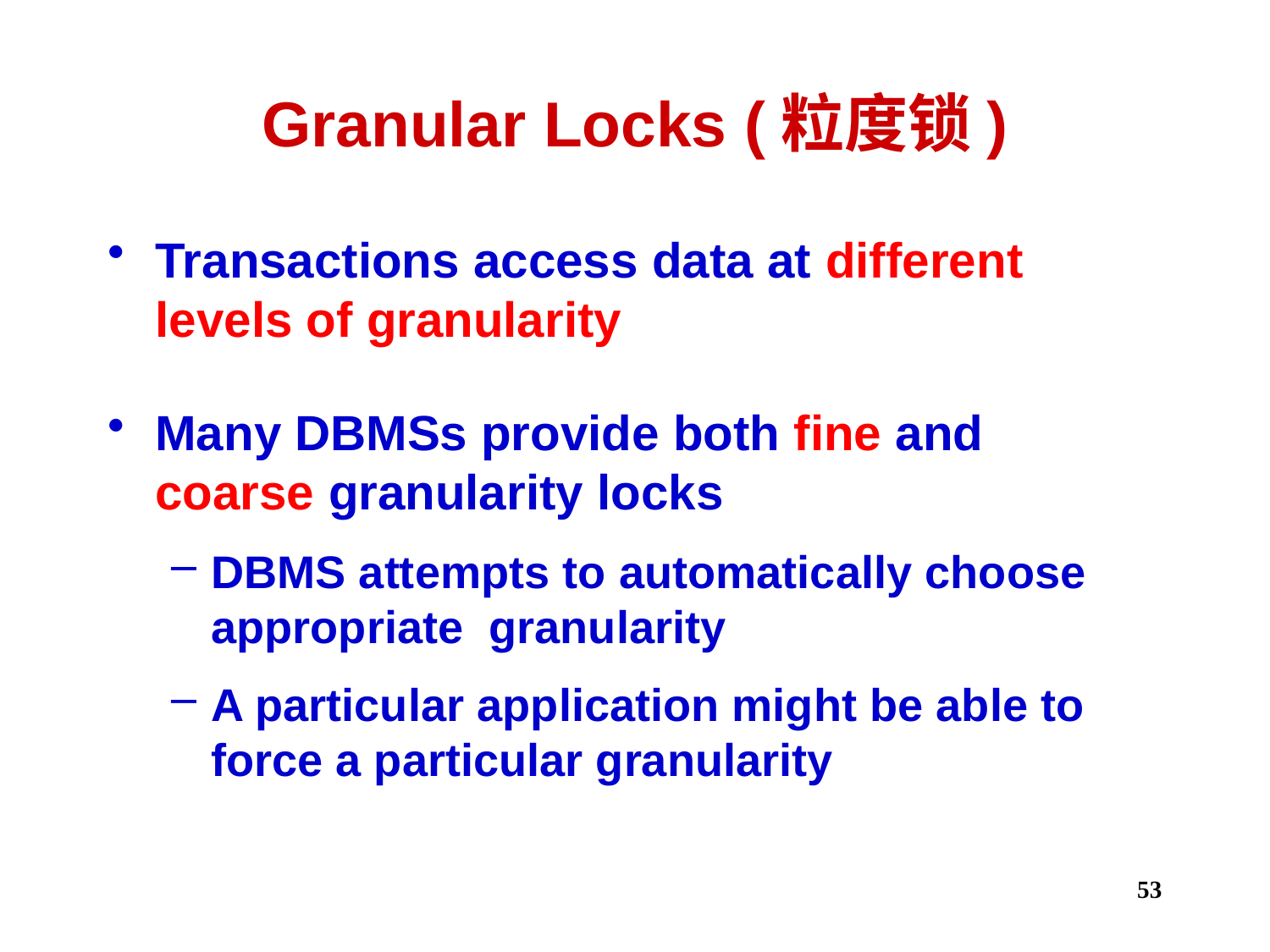

# Granular Locks (粒度锁)
Transactions access data at different levels of granularity

Many DBMSs provide both fine and coarse granularity locks
DBMS attempts to automatically choose appropriate  granularity
A particular application might be able to force a particular granularity
53